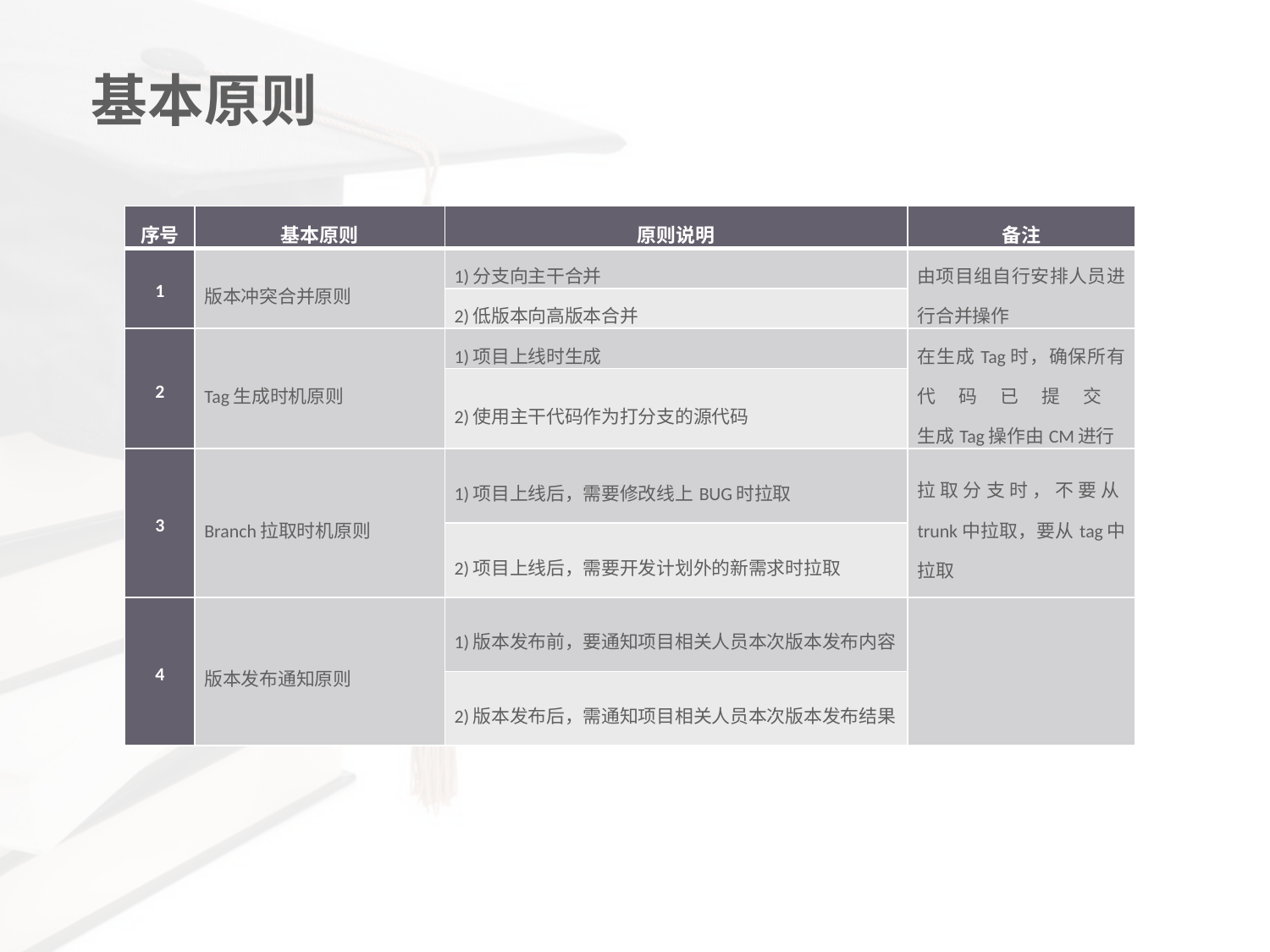

# 基本原则
| 序号 | 基本原则 | 原则说明 | 备注 |
| --- | --- | --- | --- |
| 1 | 版本冲突合并原则 | 1)分支向主干合并 | 由项目组自行安排人员进行合并操作 |
|  |  | 2)低版本向高版本合并 |  |
| 2 | Tag生成时机原则 | 1)项目上线时生成 | 在生成Tag时，确保所有代码已提交 生成Tag操作由CM进行 |
|  |  | 2)使用主干代码作为打分支的源代码 |  |
| 3 | Branch拉取时机原则 | 1)项目上线后，需要修改线上BUG时拉取 | 拉取分支时，不要从trunk中拉取，要从tag中拉取 |
|  |  | 2)项目上线后，需要开发计划外的新需求时拉取 |  |
| 4 | 版本发布通知原则 | 1)版本发布前，要通知项目相关人员本次版本发布内容 |  |
|  |  | 2)版本发布后，需通知项目相关人员本次版本发布结果 |  |